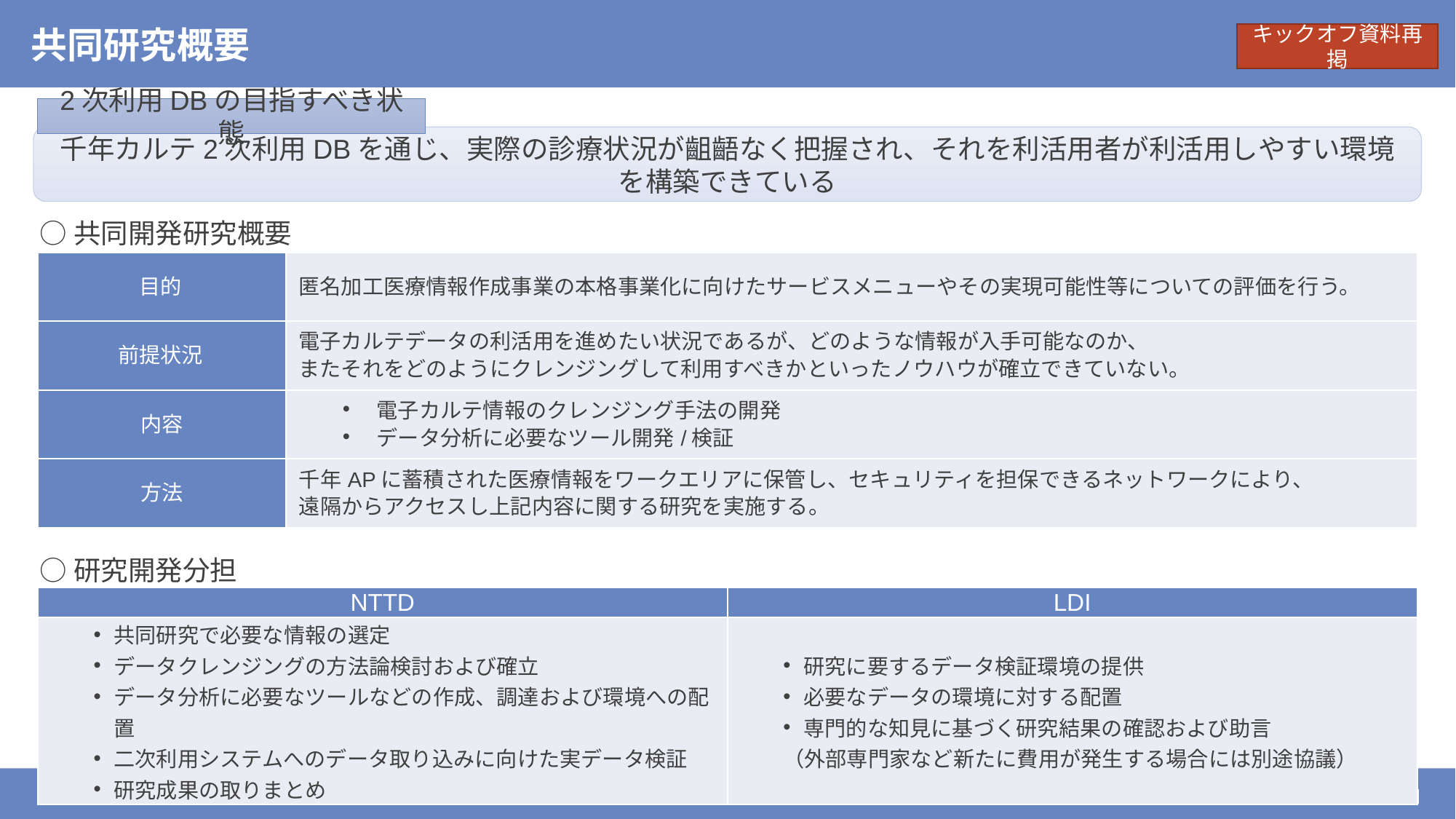

# 共同研究概要
キックオフ資料再掲
2次利用DBの目指すべき状態
千年カルテ2次利用DBを通じ、実際の診療状況が齟齬なく把握され、それを利活用者が利活用しやすい環境を構築できている
○共同開発研究概要
| 目的 | 匿名加工医療情報作成事業の本格事業化に向けたサービスメニューやその実現可能性等についての評価を行う。 |
| --- | --- |
| 前提状況 | 電子カルテデータの利活用を進めたい状況であるが、どのような情報が入手可能なのか、 またそれをどのようにクレンジングして利用すべきかといったノウハウが確立できていない。 |
| 内容 | 電子カルテ情報のクレンジング手法の開発 データ分析に必要なツール開発/検証 |
| 方法 | 千年APに蓄積された医療情報をワークエリアに保管し、セキュリティを担保できるネットワークにより、 遠隔からアクセスし上記内容に関する研究を実施する。 |
○研究開発分担
| NTTD | LDI |
| --- | --- |
| 共同研究で必要な情報の選定 データクレンジングの方法論検討および確立 データ分析に必要なツールなどの作成、調達および環境への配置 二次利用システムへのデータ取り込みに向けた実データ検証 研究成果の取りまとめ | 研究に要するデータ検証環境の提供 必要なデータの環境に対する配置 専門的な知見に基づく研究結果の確認および助言 （外部専門家など新たに費用が発生する場合には別途協議） |